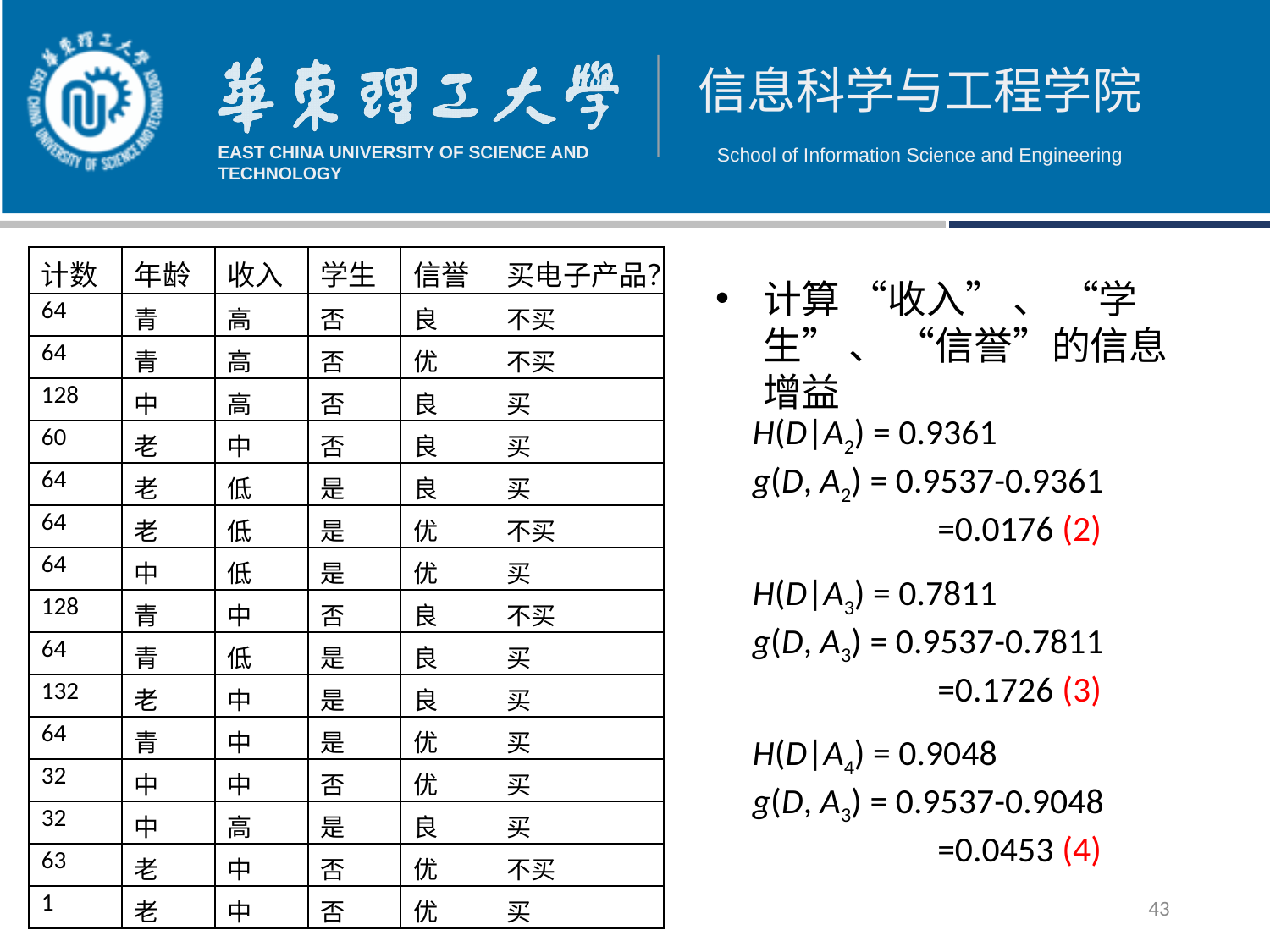

| 计数 | 年龄 | 收入 | 学生 | 信誉 | 买电子产品？ |
| --- | --- | --- | --- | --- | --- |
| 64 | 青 | 高 | 否 | 良 | 不买 |
| 64 | 青 | 高 | 否 | 优 | 不买 |
| 128 | 中 | 高 | 否 | 良 | 买 |
| 60 | 老 | 中 | 否 | 良 | 买 |
| 64 | 老 | 低 | 是 | 良 | 买 |
| 64 | 老 | 低 | 是 | 优 | 不买 |
| 64 | 中 | 低 | 是 | 优 | 买 |
| 128 | 青 | 中 | 否 | 良 | 不买 |
| 64 | 青 | 低 | 是 | 良 | 买 |
| 132 | 老 | 中 | 是 | 良 | 买 |
| 64 | 青 | 中 | 是 | 优 | 买 |
| 32 | 中 | 中 | 否 | 优 | 买 |
| 32 | 中 | 高 | 是 | 良 | 买 |
| 63 | 老 | 中 | 否 | 优 | 不买 |
| 1 | 老 | 中 | 否 | 优 | 买 |
计算 “收入” 、 “学生” 、 “信誉”的信息增益
H(D|A2) = 0.9361
g(D, A2) = 0.9537-0.9361
                       =0.0176 (2)

H(D|A3) = 0.7811
g(D, A3) = 0.9537-0.7811
                       =0.1726 (3)

H(D|A4) = 0.9048
g(D, A3) = 0.9537-0.9048
                       =0.0453 (4)

43